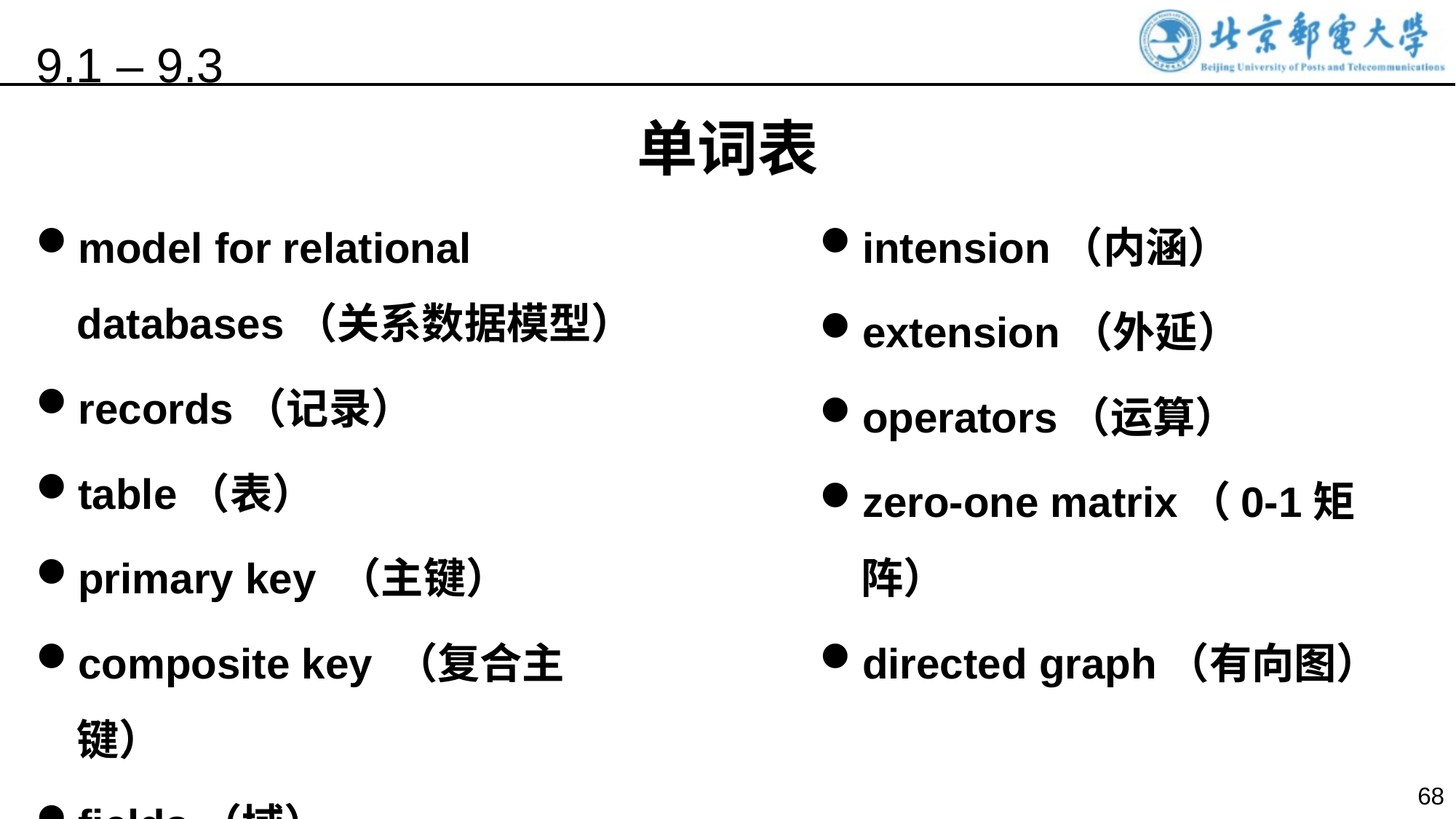

9.1 – 9.3
单词表
model for relational databases（关系数据模型）
records（记录）
table（表）
primary key （主键）
composite key （复合主键）
fields（域）
intension（内涵）
extension（外延）
operators（运算）
zero-one matrix（0-1矩阵）
directed graph（有向图）